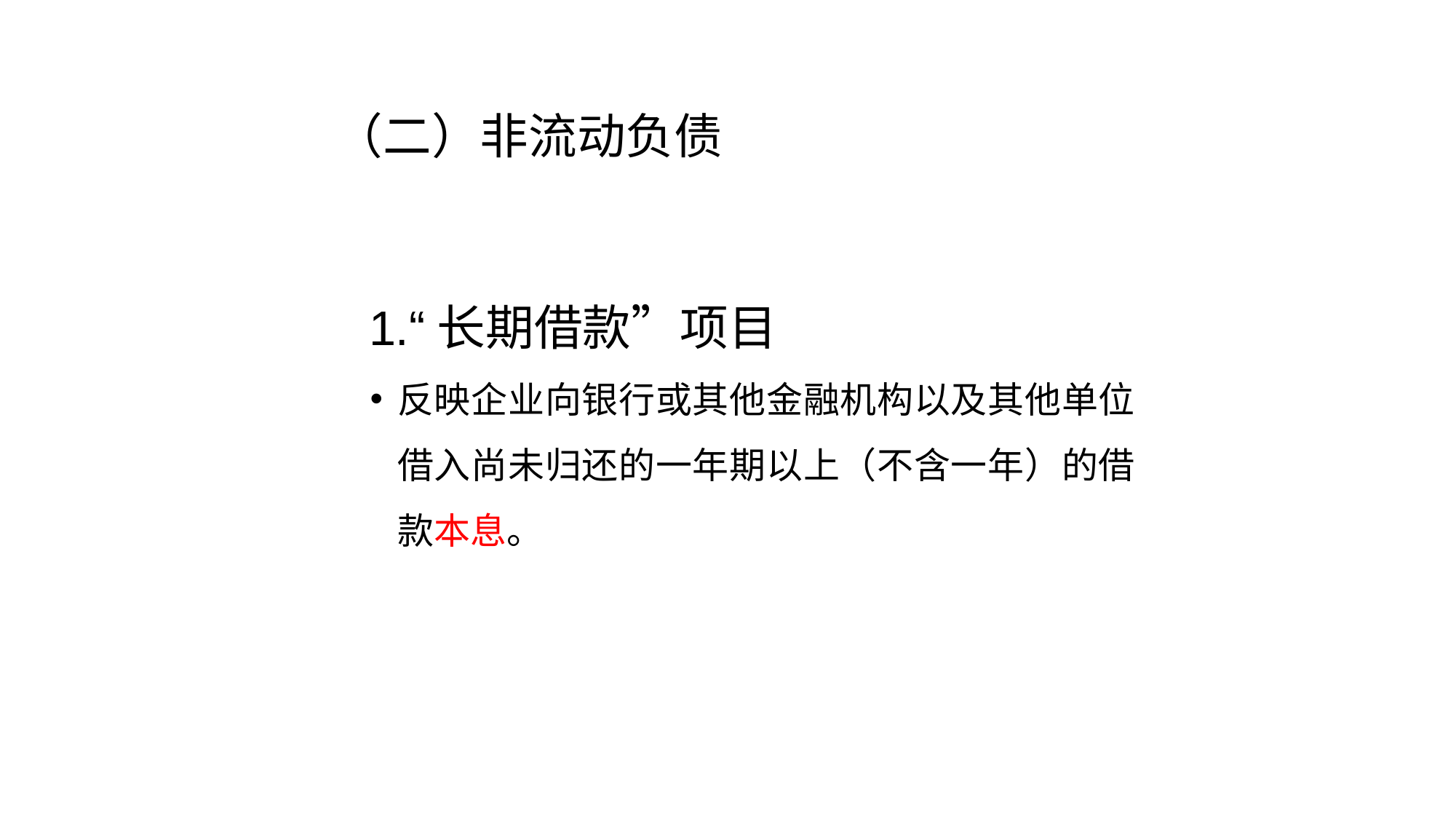

（二）非流动负债
# 1.“长期借款”项目
反映企业向银行或其他金融机构以及其他单位借入尚未归还的一年期以上（不含一年）的借款本息。